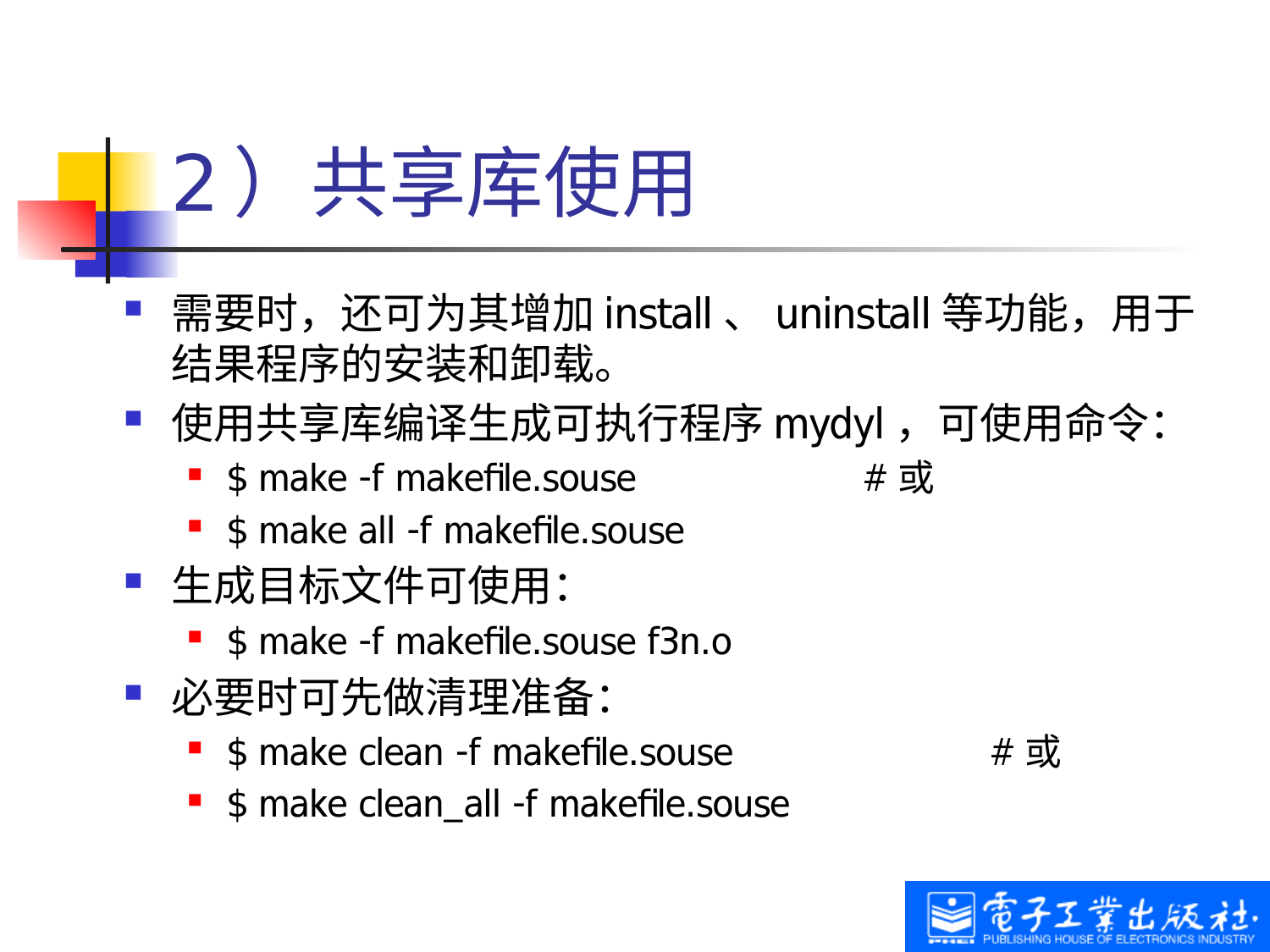

# 2）共享库使用
需要时，还可为其增加install、uninstall等功能，用于结果程序的安装和卸载。
使用共享库编译生成可执行程序mydyl，可使用命令：
$ make -f makefile.souse 		#或
$ make all -f makefile.souse
生成目标文件可使用：
$ make -f makefile.souse f3n.o
必要时可先做清理准备：
$ make clean -f makefile.souse 		#或
$ make clean_all -f makefile.souse